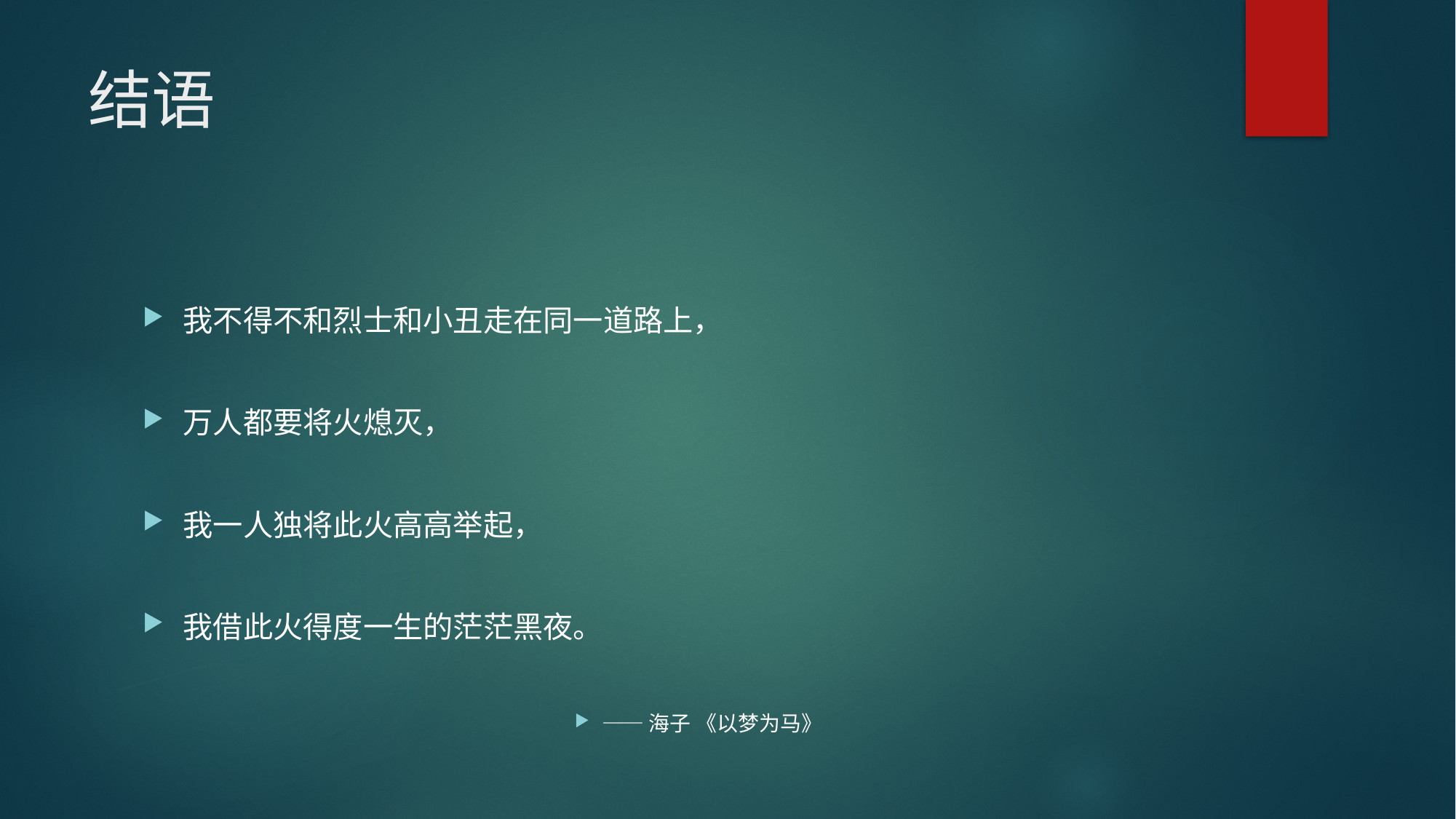

# 结语

我不得不和烈士和小丑走在同一道路上，

万人都要将火熄灭，

我一人独将此火高高举起，

我借此火得度一生的茫茫黑夜。

——海子 《以梦为马》